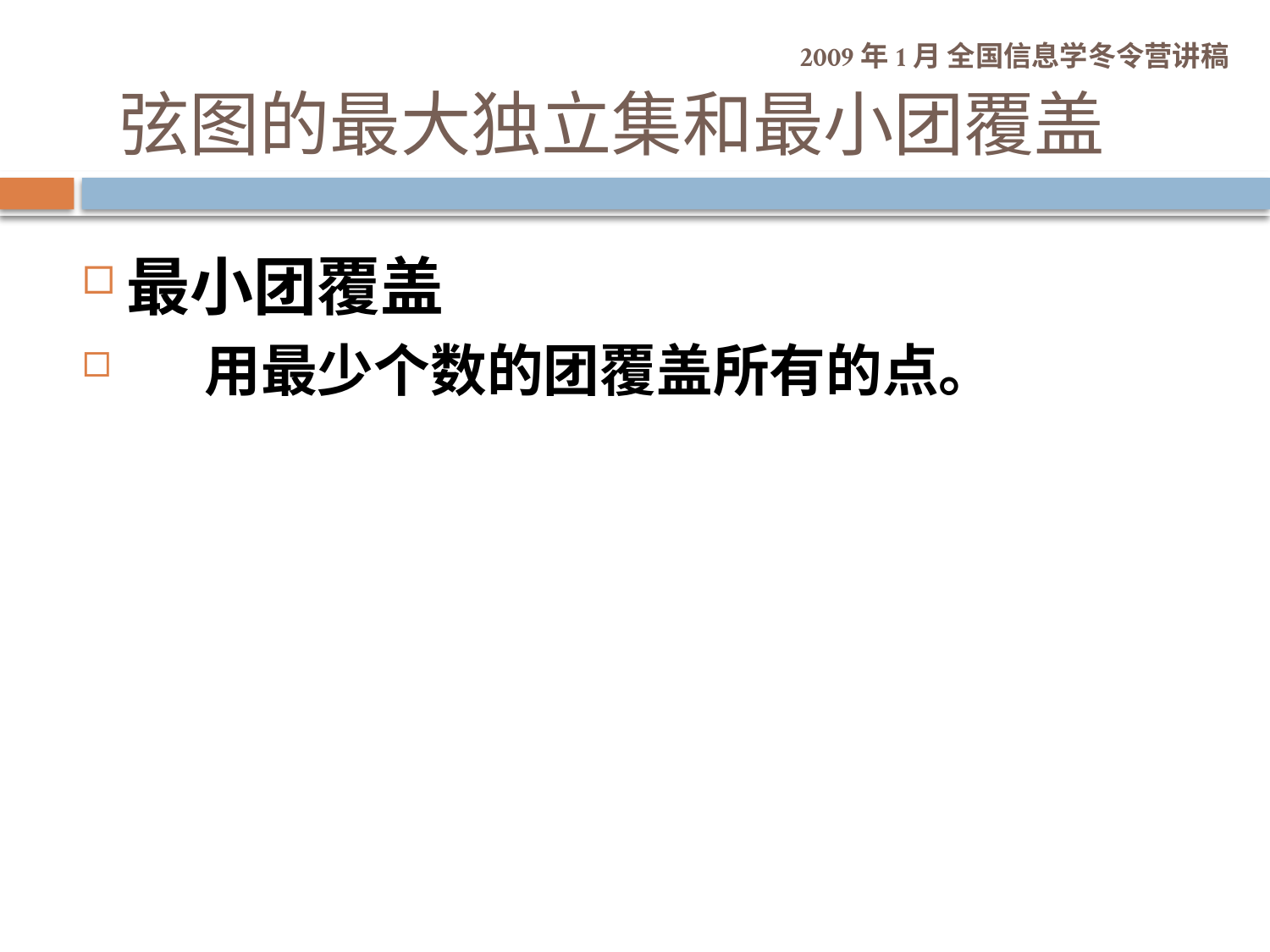

弦图的最大独立集和最小团覆盖
最小团覆盖
     用最少个数的团覆盖所有的点。